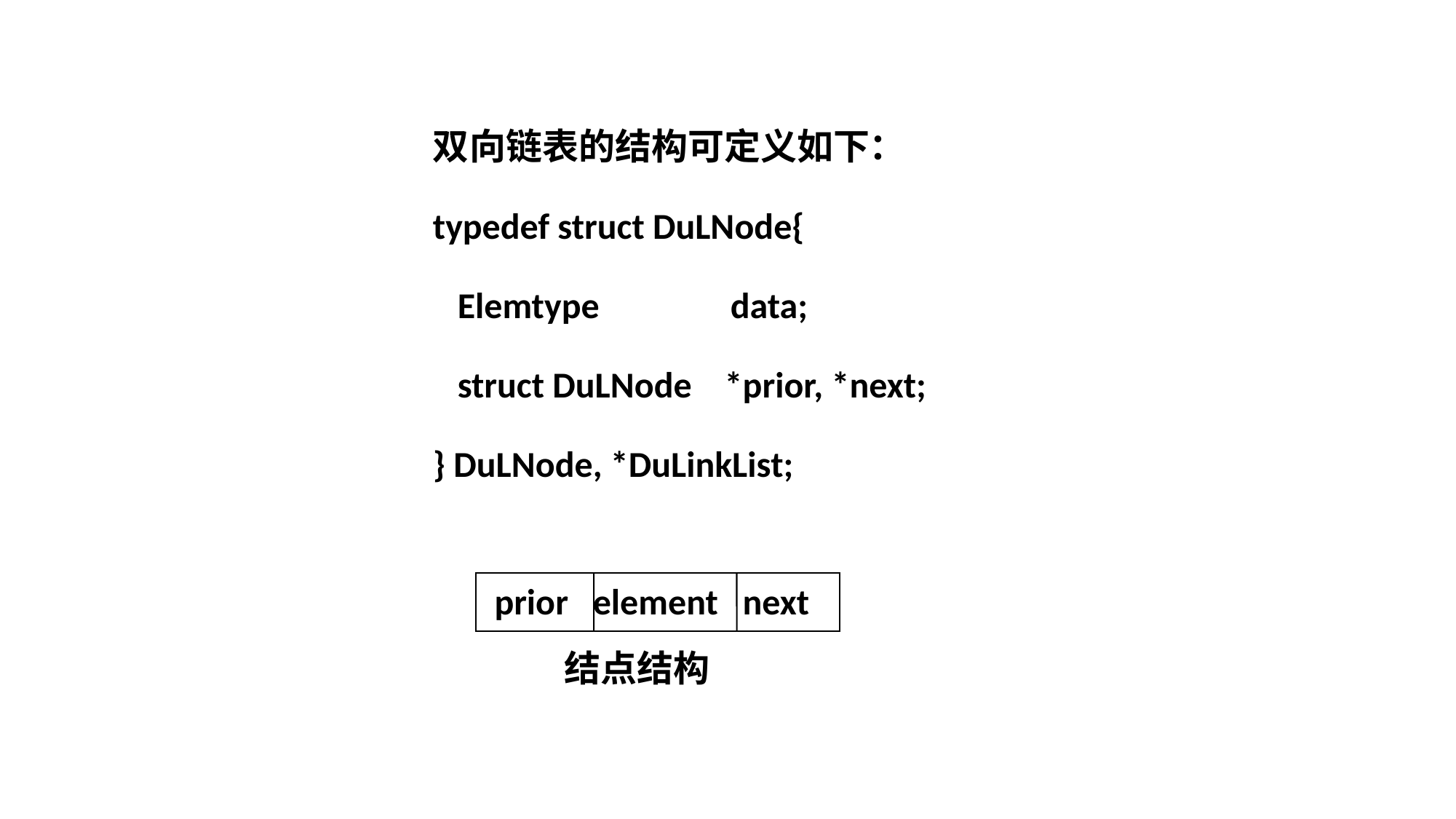

双向链表的结构可定义如下：
typedef struct DuLNode{
   Elemtype                data;
   struct DuLNode    *prior, *next;
} DuLNode, *DuLinkList;
 prior   element   next

结点结构